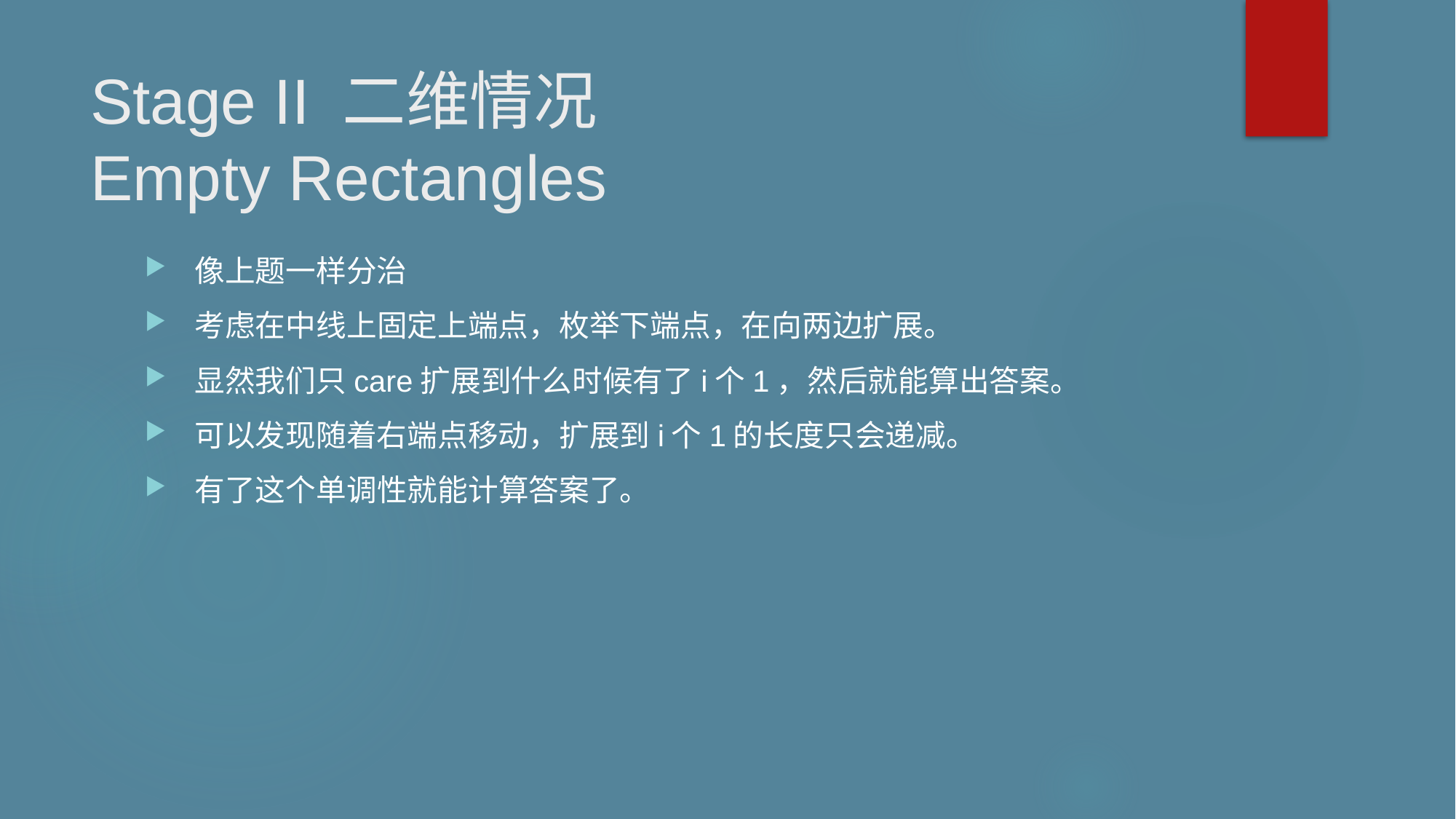

# Stage II 二维情况 Empty Rectangles
像上题一样分治
考虑在中线上固定上端点，枚举下端点，在向两边扩展。
显然我们只care扩展到什么时候有了i个1，然后就能算出答案。
可以发现随着右端点移动，扩展到i个1的长度只会递减。
有了这个单调性就能计算答案了。